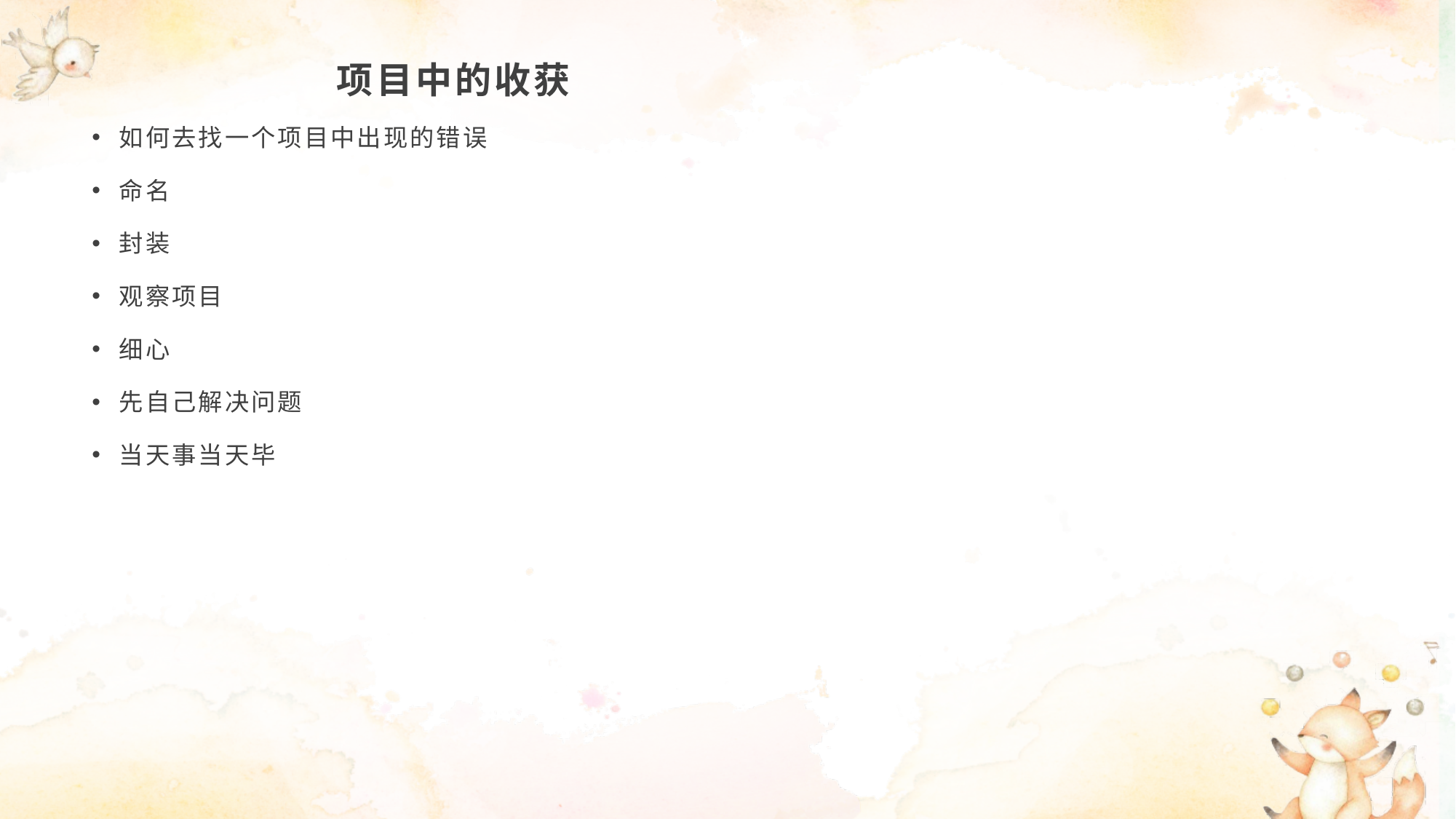

# 项目中的收获
如何去找一个项目中出现的错误
命名
封装
观察项目
细心
先自己解决问题
当天事当天毕